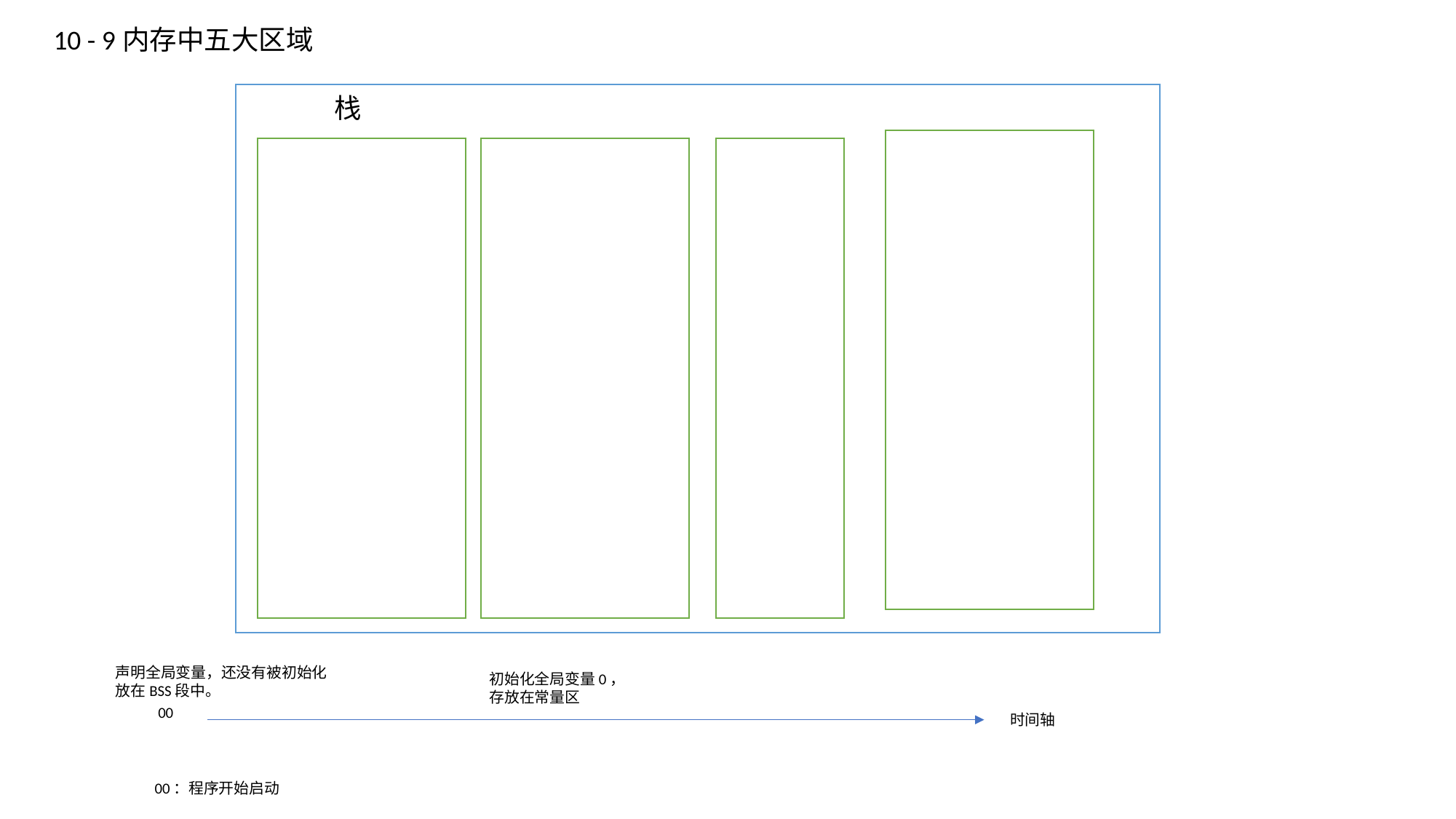

10 - 9内存中五大区域

栈

声明全局变量，还没有被初始化
放在BSS段中。

初始化全局变量0，
存放在常量区
00
时间轴
00：程序开始启动